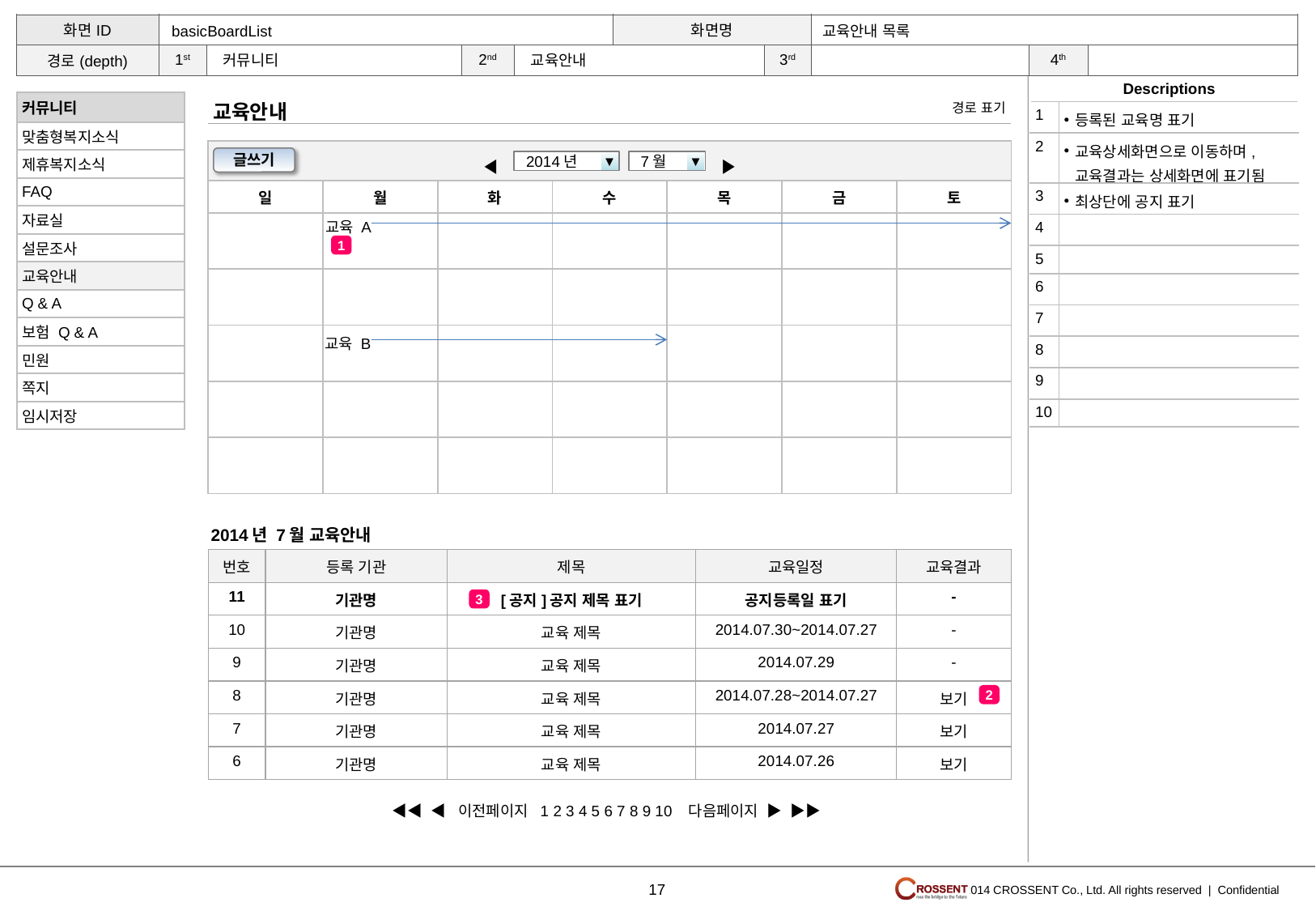

교육안내 목록
basicBoardList
교육안내
커뮤니티
교육안내
| 커뮤니티 |
| --- |
| 맞춤형복지소식 |
| 제휴복지소식 |
| FAQ |
| 자료실 |
| 설문조사 |
| 교육안내 |
| Q & A |
| 보험 Q & A |
| 민원 |
| 쪽지 |
| 임시저장 |
경로 표기
| 1 | 등록된 교육명 표기 |
| --- | --- |
| 2 | 교육상세화면으로 이동하며, 교육결과는 상세화면에 표기됨 |
| 3 | 최상단에 공지 표기 |
| 4 |  |
| 5 |  |
| 6 |  |
| 7 |  |
| 8 |  |
| 9 |  |
| 10 |  |
|  |  |  |  |  |  |  |
| --- | --- | --- | --- | --- | --- | --- |
| 일 | 월 | 화 | 수 | 목 | 금 | 토 |
|  |  |  |  |  |  |  |
|  |  |  |  |  |  |  |
|  |  |  |  |  |  |  |
|  |  |  |  |  |  |  |
|  |  |  |  |  |  |  |
▼

2014년
▼

7월
◀
▶
글쓰기
교육 A
1
교육 B
2014년 7월 교육안내
| 번호 | 등록 기관 | 제목 | 교육일정 | 교육결과 |
| --- | --- | --- | --- | --- |
| 11 | 기관명 | [공지]공지 제목 표기 | 공지등록일 표기 | - |
| 10 | 기관명 | 교육 제목 | 2014.07.30~2014.07.27 | - |
| 9 | 기관명 | 교육 제목 | 2014.07.29 | - |
| 8 | 기관명 | 교육 제목 | 2014.07.28~2014.07.27 | 보기 |
| 7 | 기관명 | 교육 제목 | 2014.07.27 | 보기 |
| 6 | 기관명 | 교육 제목 | 2014.07.26 | 보기 |
3
2
◀◀  ◀  이전페이지  1 2 3 4 5 6 7 8 9 10   다음페이지  ▶  ▶▶
17